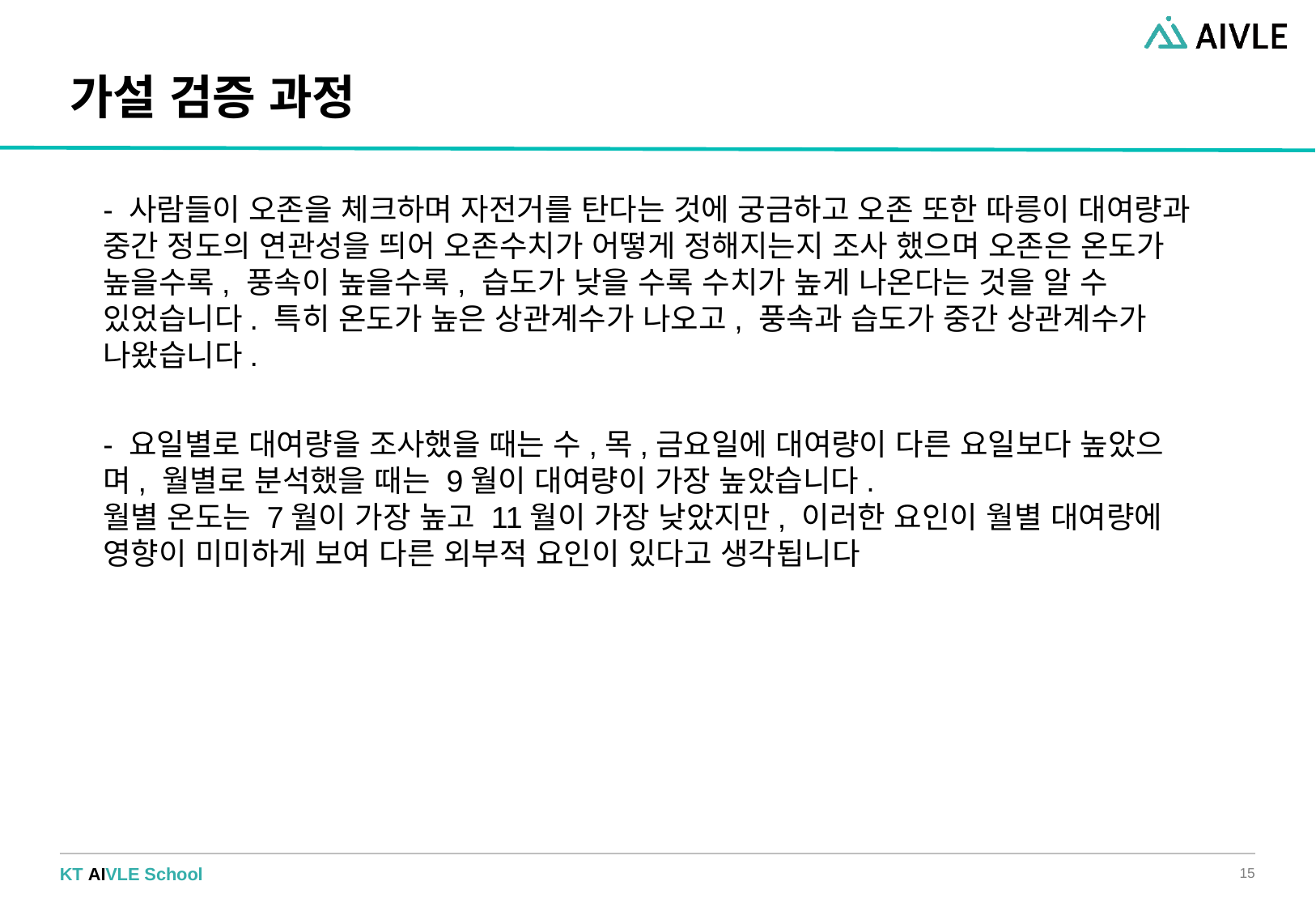

# 가설 검증 과정
- 사람들이 오존을 체크하며 자전거를 탄다는 것에 궁금하고 오존 또한 따릉이 대여량과 중간 정도의 연관성을 띄어 오존수치가 어떻게 정해지는지 조사 했으며 오존은 온도가 높을수록, 풍속이 높을수록, 습도가 낮을 수록 수치가 높게 나온다는 것을 알 수 있었습니다. 특히 온도가 높은 상관계수가 나오고, 풍속과 습도가 중간 상관계수가 나왔습니다.

- 요일별로 대여량을 조사했을 때는 수,목,금요일에 대여량이 다른 요일보다 높았으며, 월별로 분석했을 때는 9월이 대여량이 가장 높았습니다.
월별 온도는 7월이 가장 높고 11월이 가장 낮았지만, 이러한 요인이 월별 대여량에 영향이 미미하게 보여 다른 외부적 요인이 있다고 생각됩니다